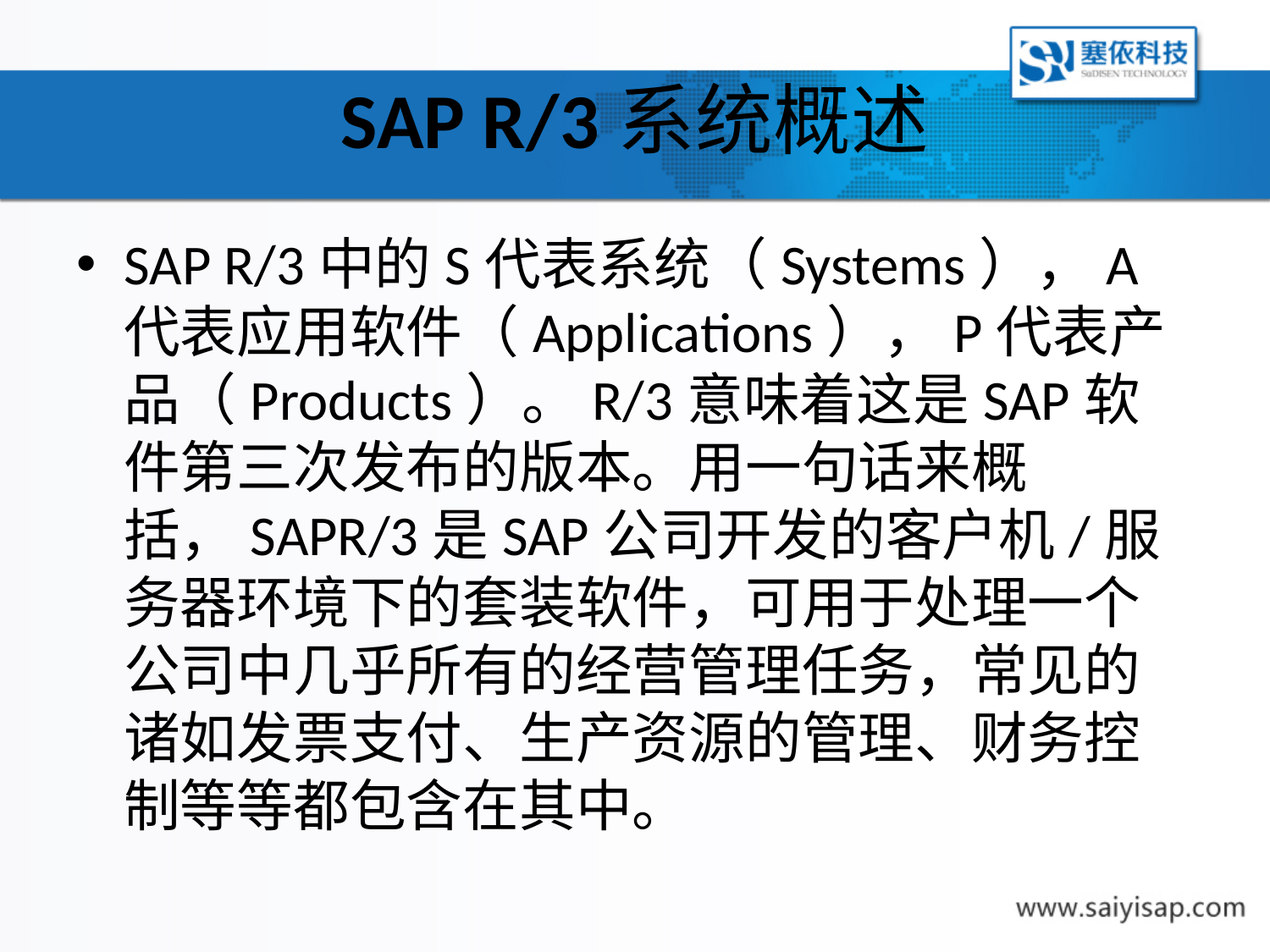

# SAP R/3系统概述
SAP R/3中的S代表系统（Systems），A代表应用软件（Applications），P代表产品（Products）。R/3意味着这是SAP软件第三次发布的版本。用一句话来概括，SAPR/3是SAP公司开发的客户机/服务器环境下的套装软件，可用于处理一个公司中几乎所有的经营管理任务，常见的诸如发票支付、生产资源的管理、财务控制等等都包含在其中。